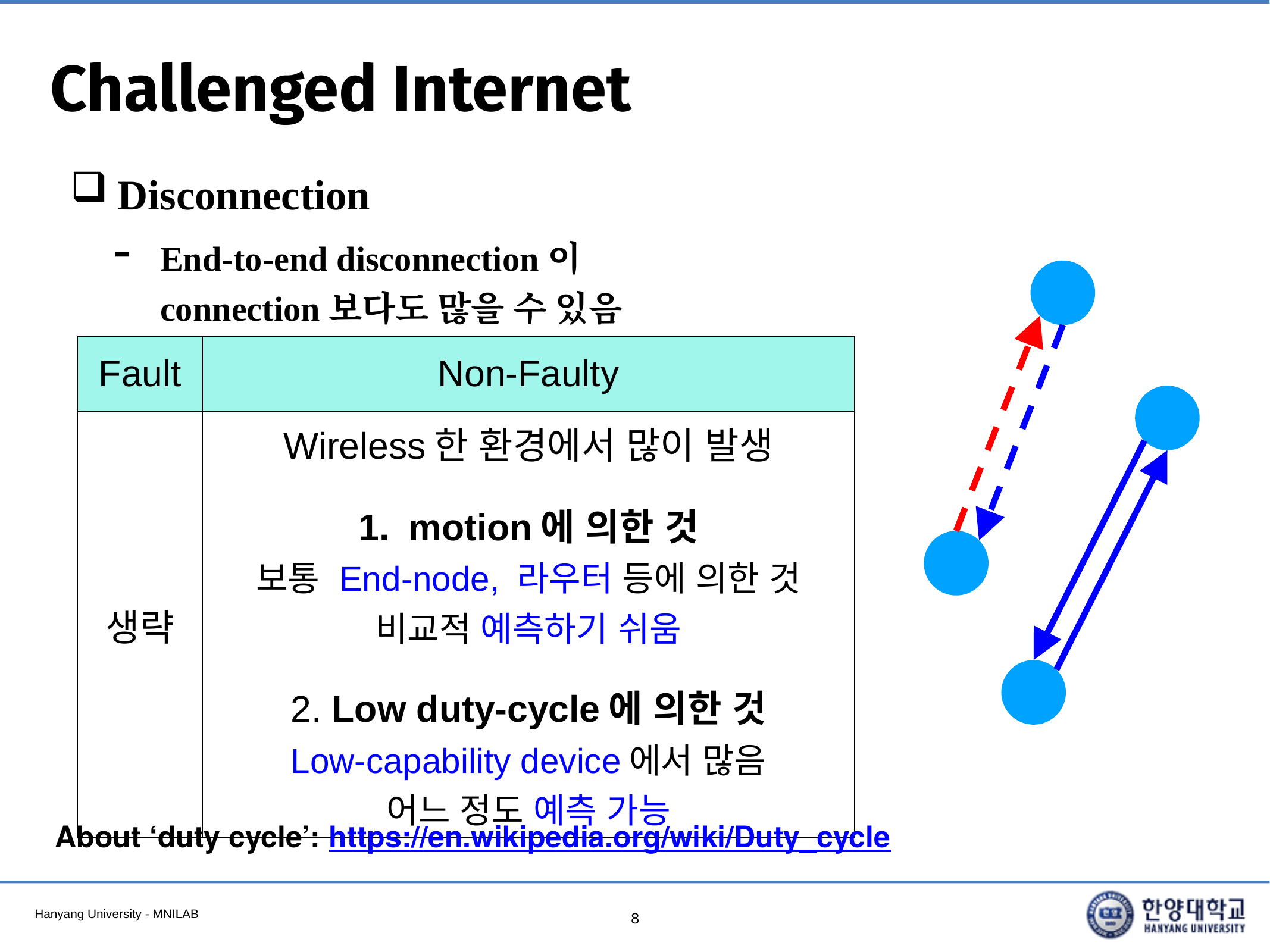

# Challenged Internet
Disconnection
End-to-end disconnection이 connection보다도 많을 수 있음

| Fault | Non-Faulty |
| --- | --- |
| 생략 | Wireless한 환경에서 많이 발생 motion에 의한 것 보통 End-node, 라우터 등에 의한 것 비교적 예측하기 쉬움 2. Low duty-cycle에 의한 것 Low-capability device에서 많음 어느 정도 예측 가능 |

About ‘duty cycle’: https://en.wikipedia.org/wiki/Duty_cycle
8